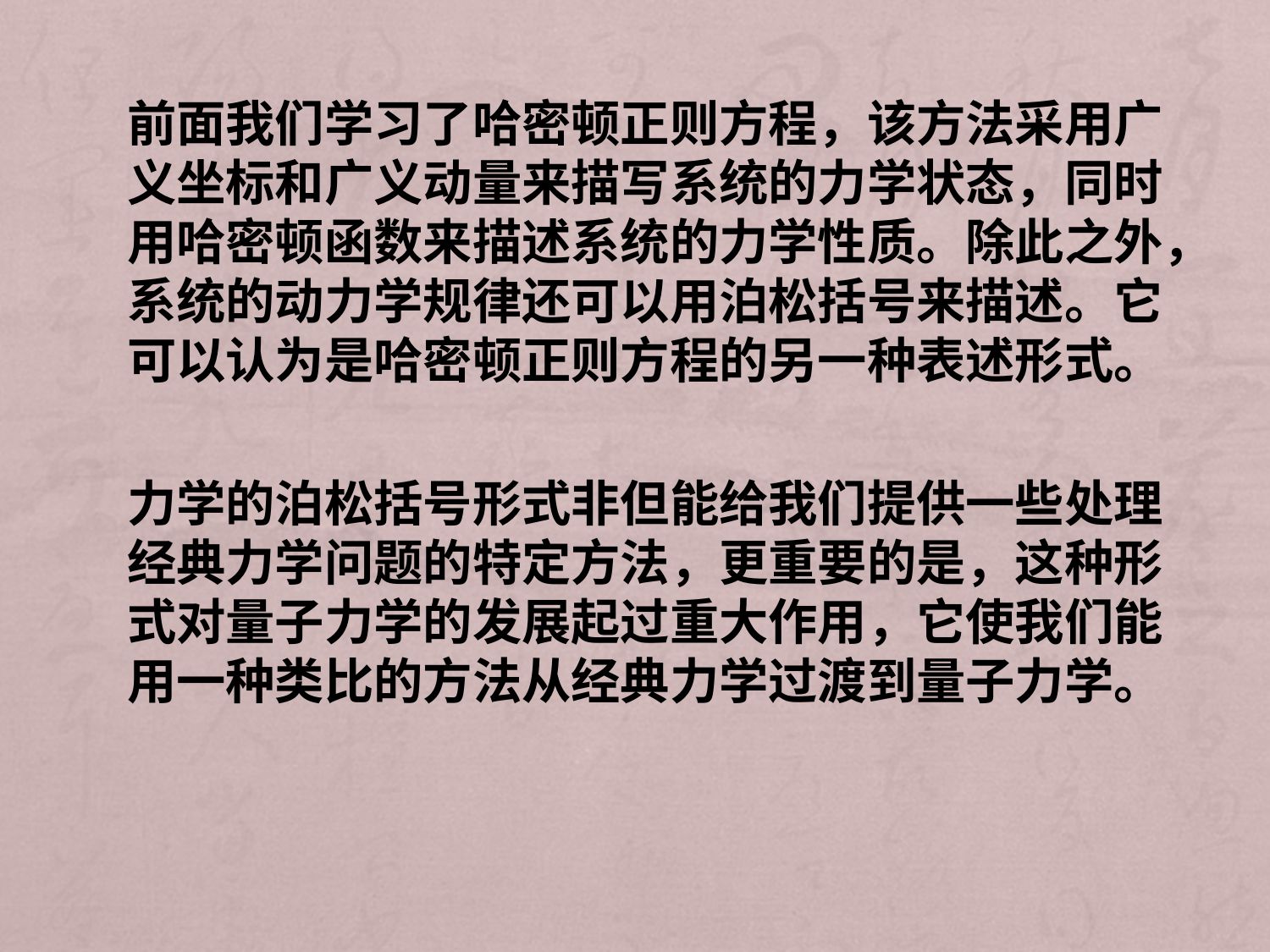

前面我们学习了哈密顿正则方程，该方法采用广义坐标和广义动量来描写系统的力学状态，同时用哈密顿函数来描述系统的力学性质。除此之外，系统的动力学规律还可以用泊松括号来描述。它可以认为是哈密顿正则方程的另一种表述形式。
力学的泊松括号形式非但能给我们提供一些处理经典力学问题的特定方法，更重要的是，这种形式对量子力学的发展起过重大作用，它使我们能用一种类比的方法从经典力学过渡到量子力学。